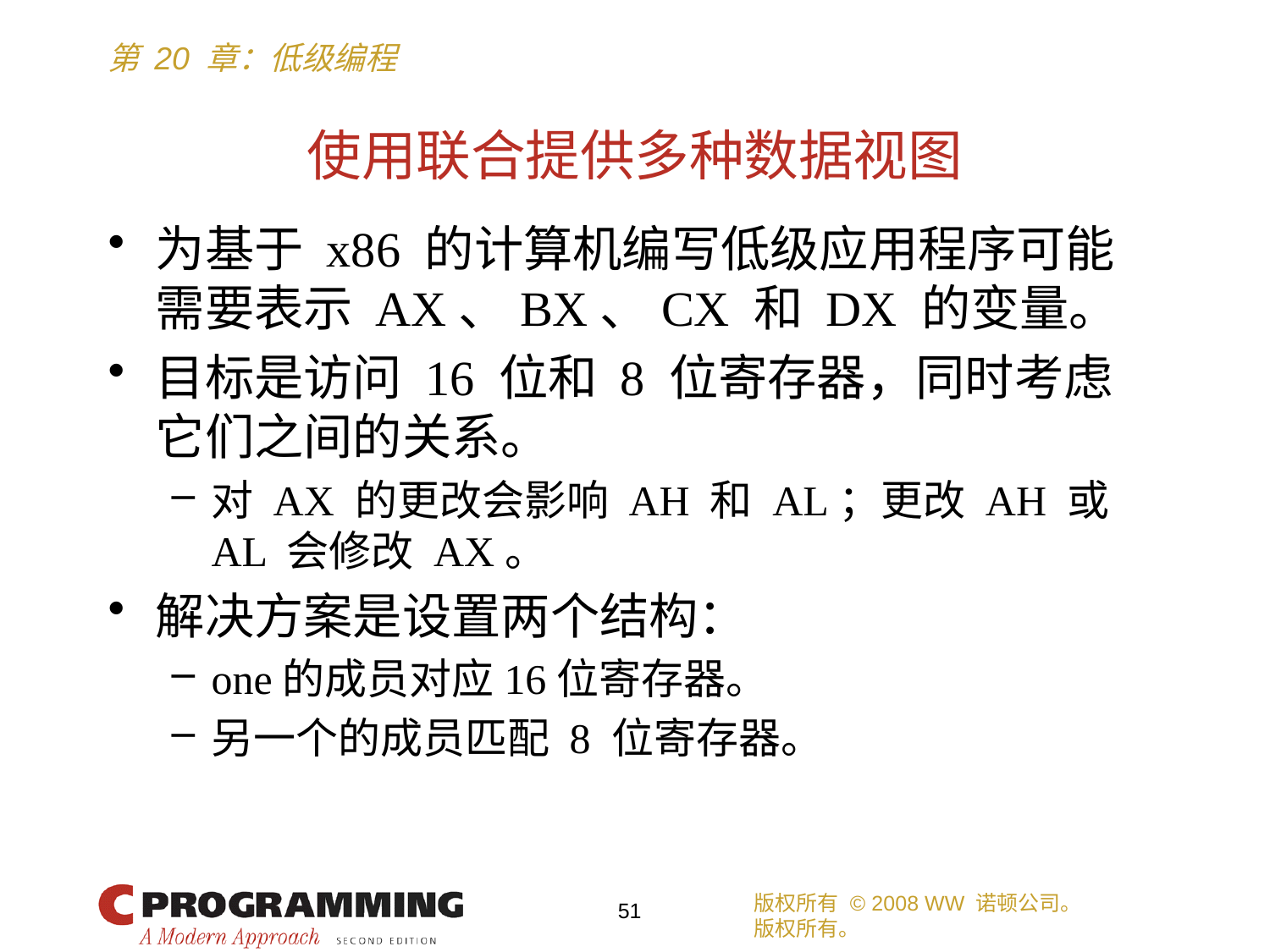

# 使用联合提供多种数据视图
为基于 x86 的计算机编写低级应用程序可能需要表示 AX、BX、CX 和 DX 的变量。
目标是访问 16 位和 8 位寄存器，同时考虑它们之间的关系。
对 AX 的更改会影响 AH 和 AL；更改 AH 或 AL 会修改 AX。
解决方案是设置两个结构：
one的成员对应16位寄存器。
另一个的成员匹配 8 位寄存器。

版权所有 © 2008 WW 诺顿公司。
版权所有。
51